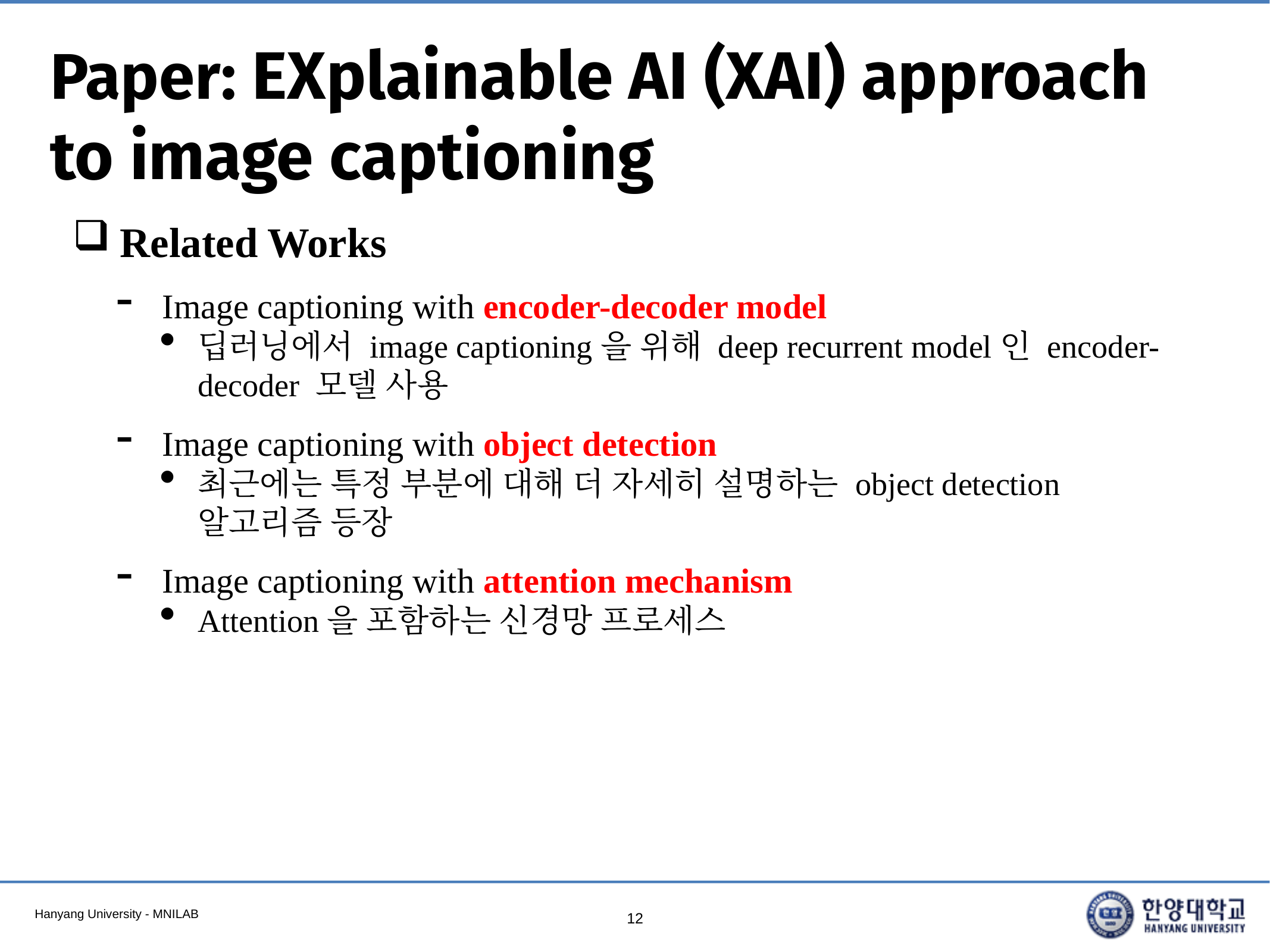

# Paper: EXplainable AI (XAI) approach to image captioning
Related Works
Image captioning with encoder-decoder model
딥러닝에서 image captioning을 위해 deep recurrent model인 encoder-decoder 모델 사용
Image captioning with object detection
최근에는 특정 부분에 대해 더 자세히 설명하는 object detection 알고리즘 등장
Image captioning with attention mechanism
Attention을 포함하는 신경망 프로세스
12